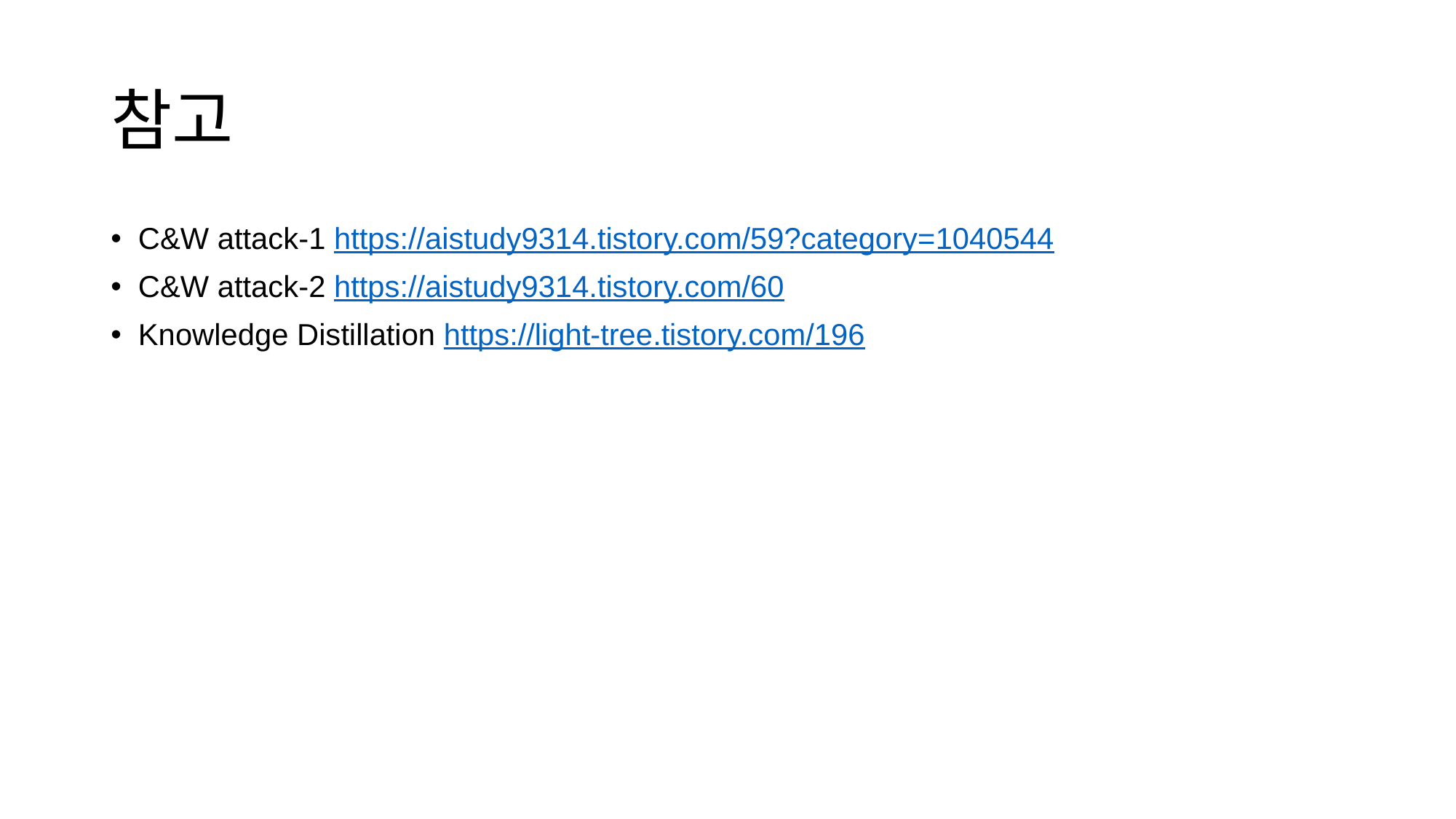

# 참고
C&W attack-1 https://aistudy9314.tistory.com/59?category=1040544
C&W attack-2 https://aistudy9314.tistory.com/60
Knowledge Distillation https://light-tree.tistory.com/196